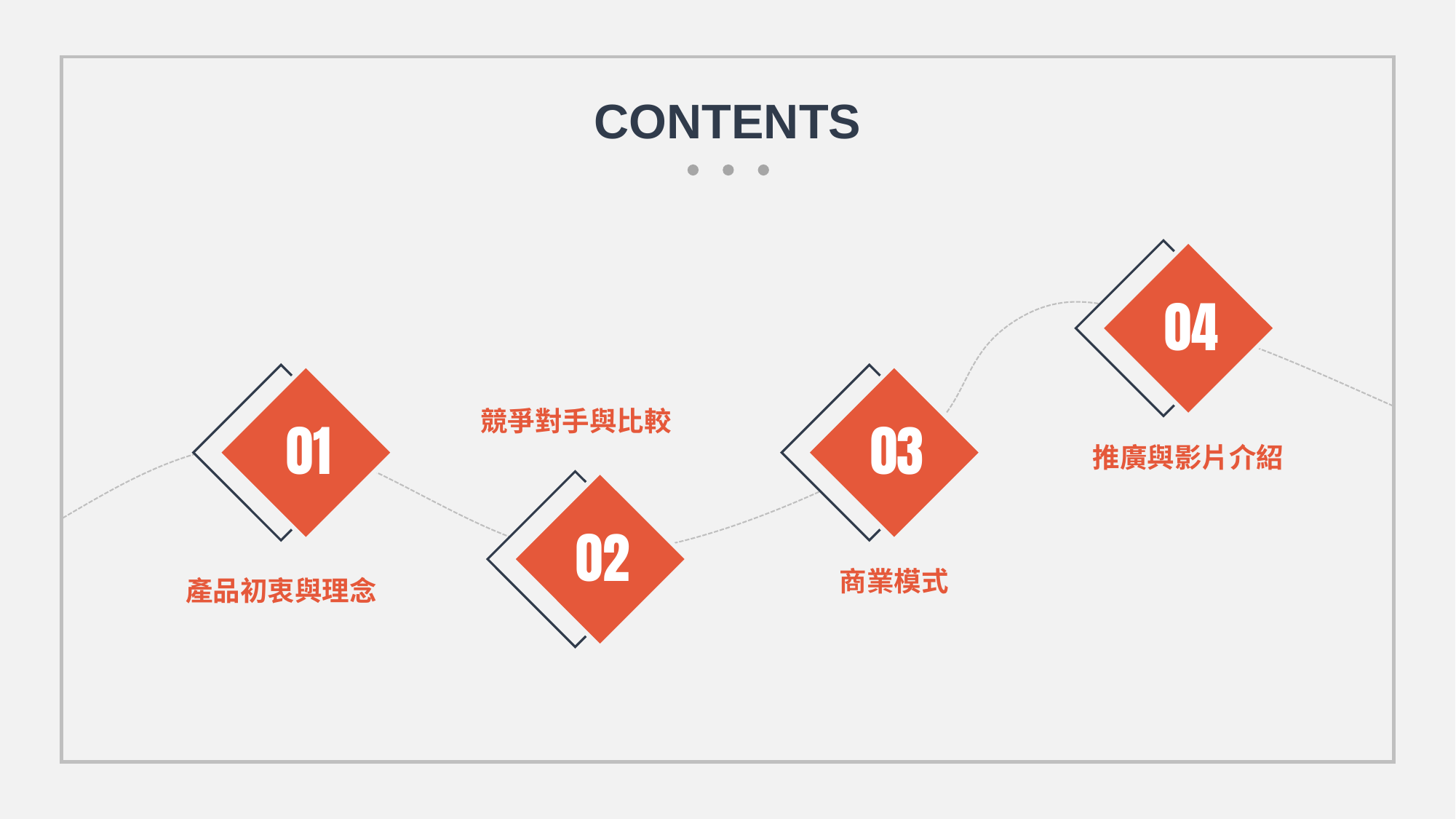

CONTENTS

04

03

01
競爭對手與比較
推廣與影片介紹

02
商業模式
產品初衷與理念